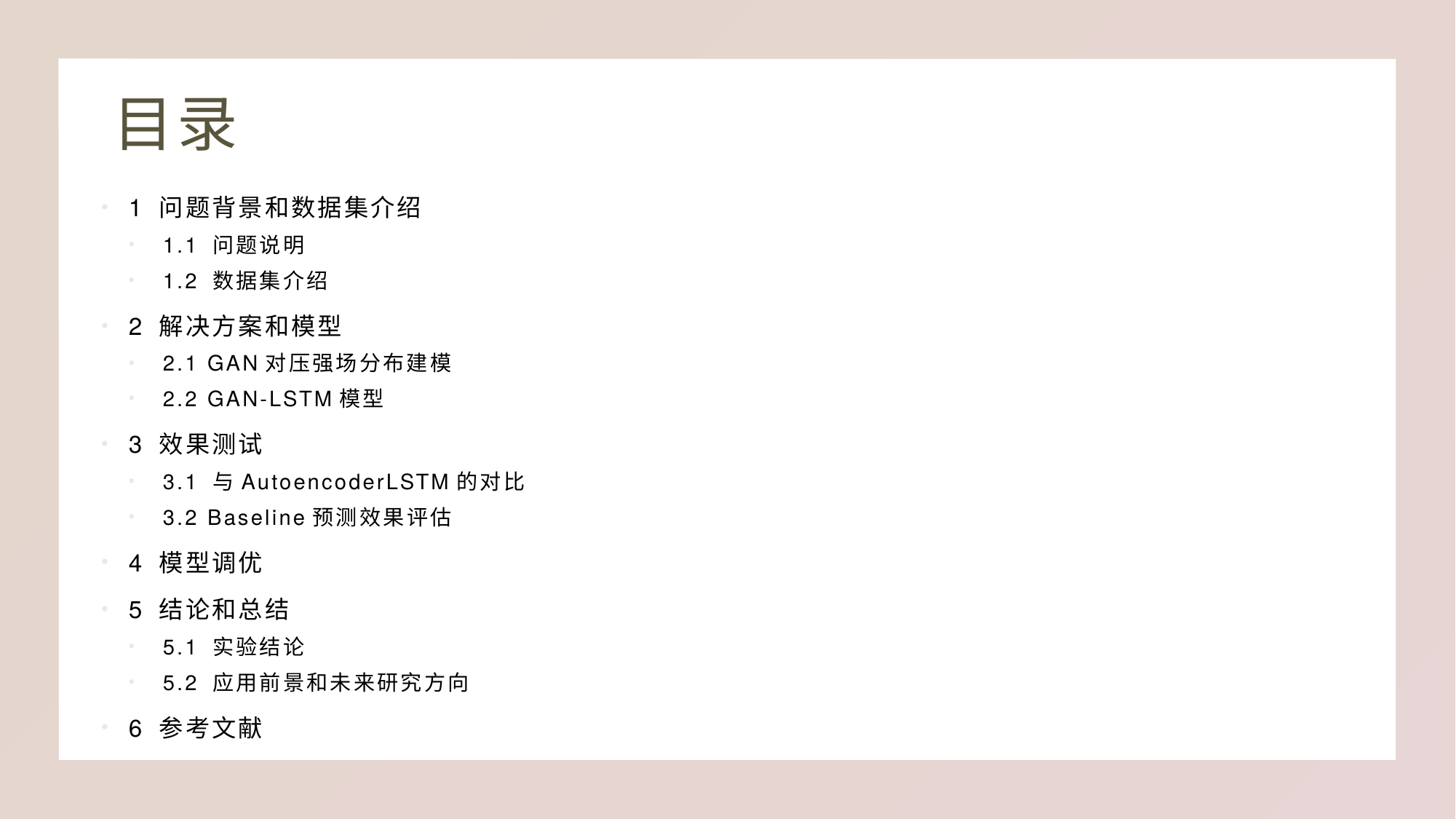

# 目录
1 问题背景和数据集介绍
1.1 问题说明
1.2 数据集介绍
2 解决方案和模型
2.1 GAN对压强场分布建模
2.2 GAN-LSTM模型
3 效果测试
3.1 与AutoencoderLSTM的对比
3.2 Baseline预测效果评估
4 模型调优
5 结论和总结
5.1 实验结论
5.2 应用前景和未来研究方向
6 参考文献